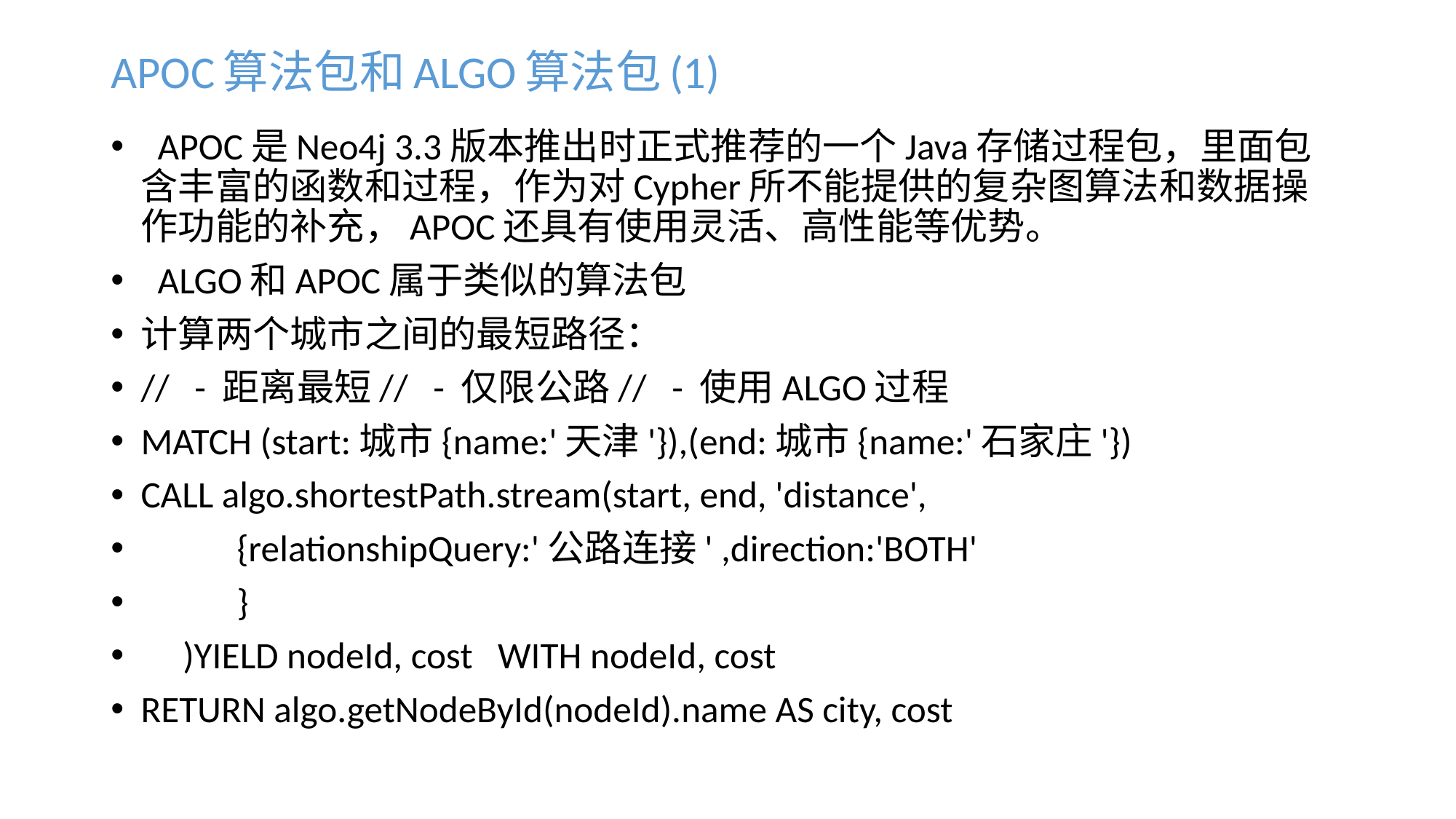

# APOC算法包和ALGO算法包(1)
  APOC是Neo4j 3.3版本推出时正式推荐的一个Java存储过程包，里面包含丰富的函数和过程，作为对Cypher所不能提供的复杂图算法和数据操作功能的补充，APOC还具有使用灵活、高性能等优势。
  ALGO和APOC属于类似的算法包
计算两个城市之间的最短路径：
//   - 距离最短//   - 仅限公路//   - 使用ALGO过程
MATCH (start:城市{name:'天津'}),(end:城市{name:'石家庄'})
CALL algo.shortestPath.stream(start, end, 'distance',
	{relationshipQuery:'公路连接' ,direction:'BOTH'
     	}
     )YIELD nodeId, cost   WITH nodeId, cost
RETURN algo.getNodeById(nodeId).name AS city, cost